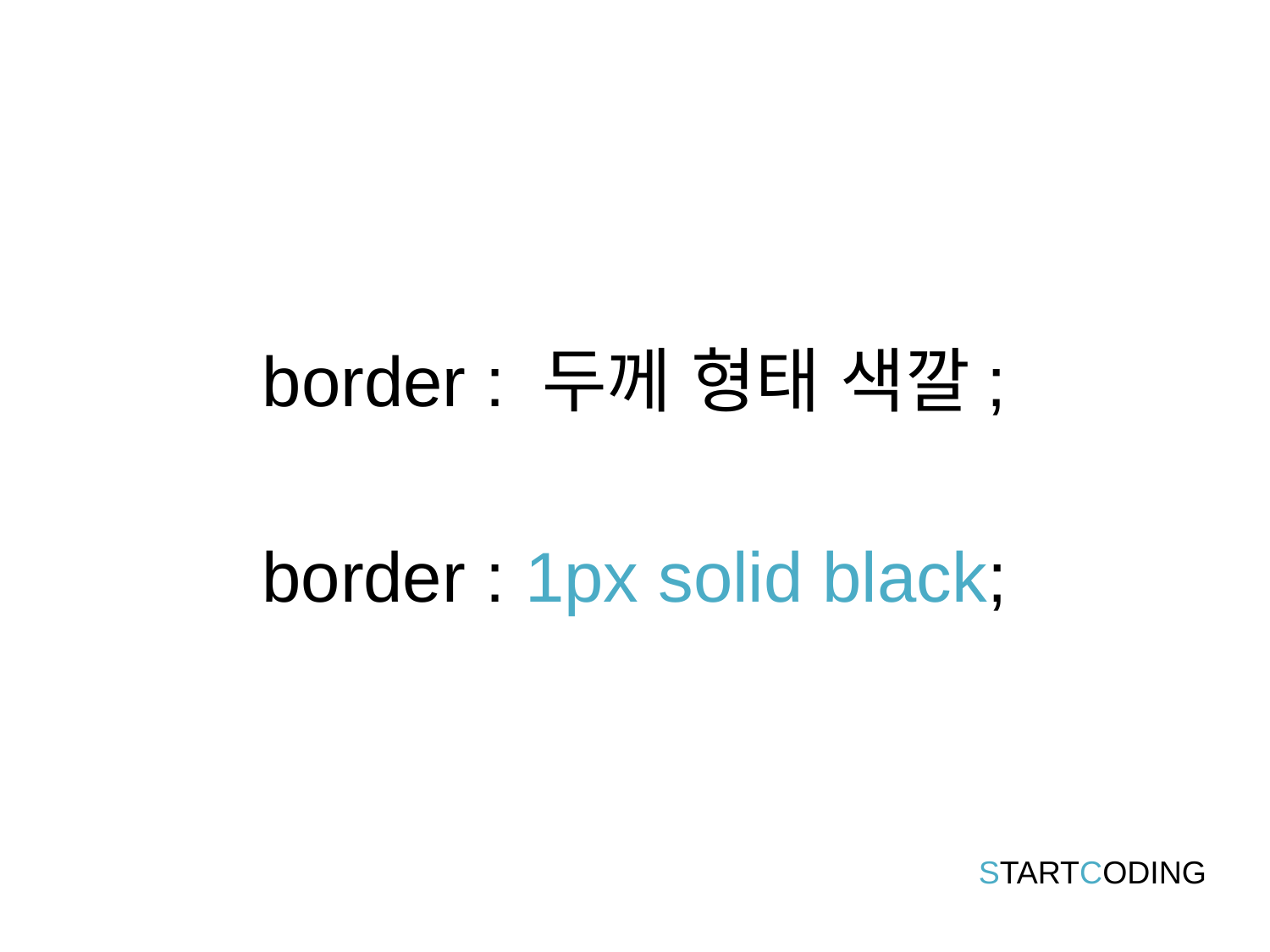

border : 두께 형태 색깔;
# border : 1px solid black;
STARTCODING